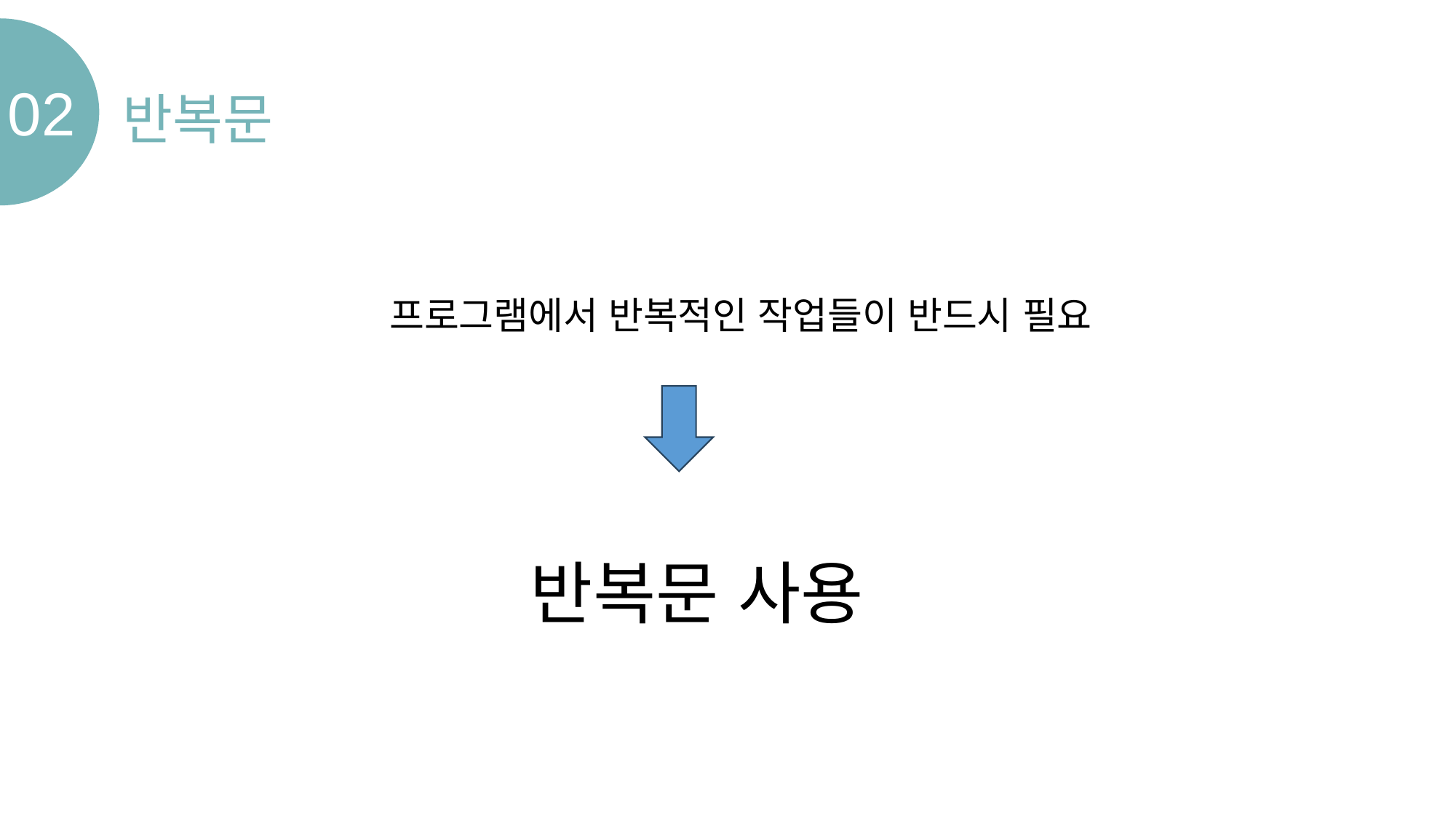

02
반복문
프로그램에서 반복적인 작업들이 반드시 필요

반복문 사용